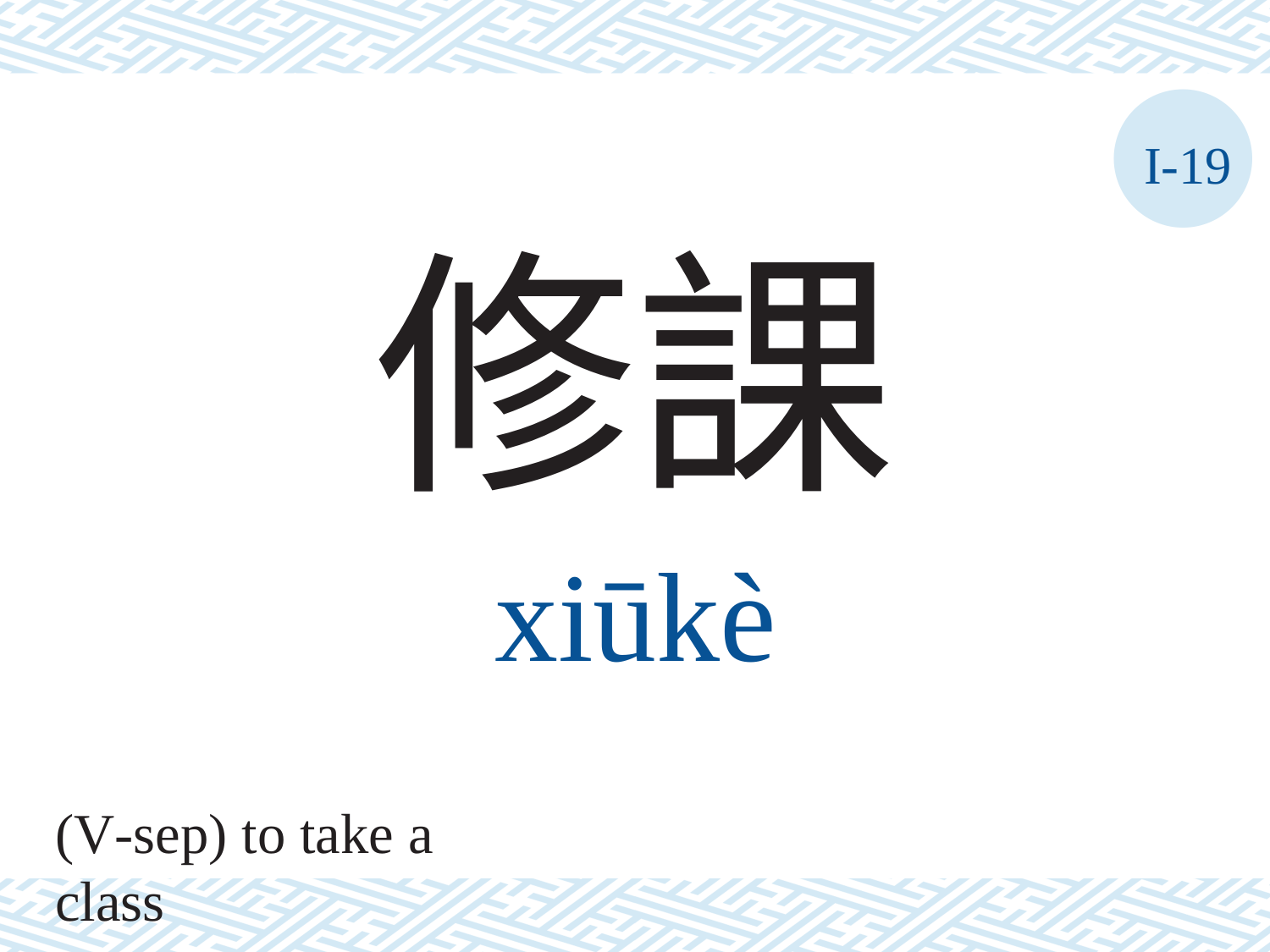

I-19
修課
xiūkè
(V-sep) to take a class